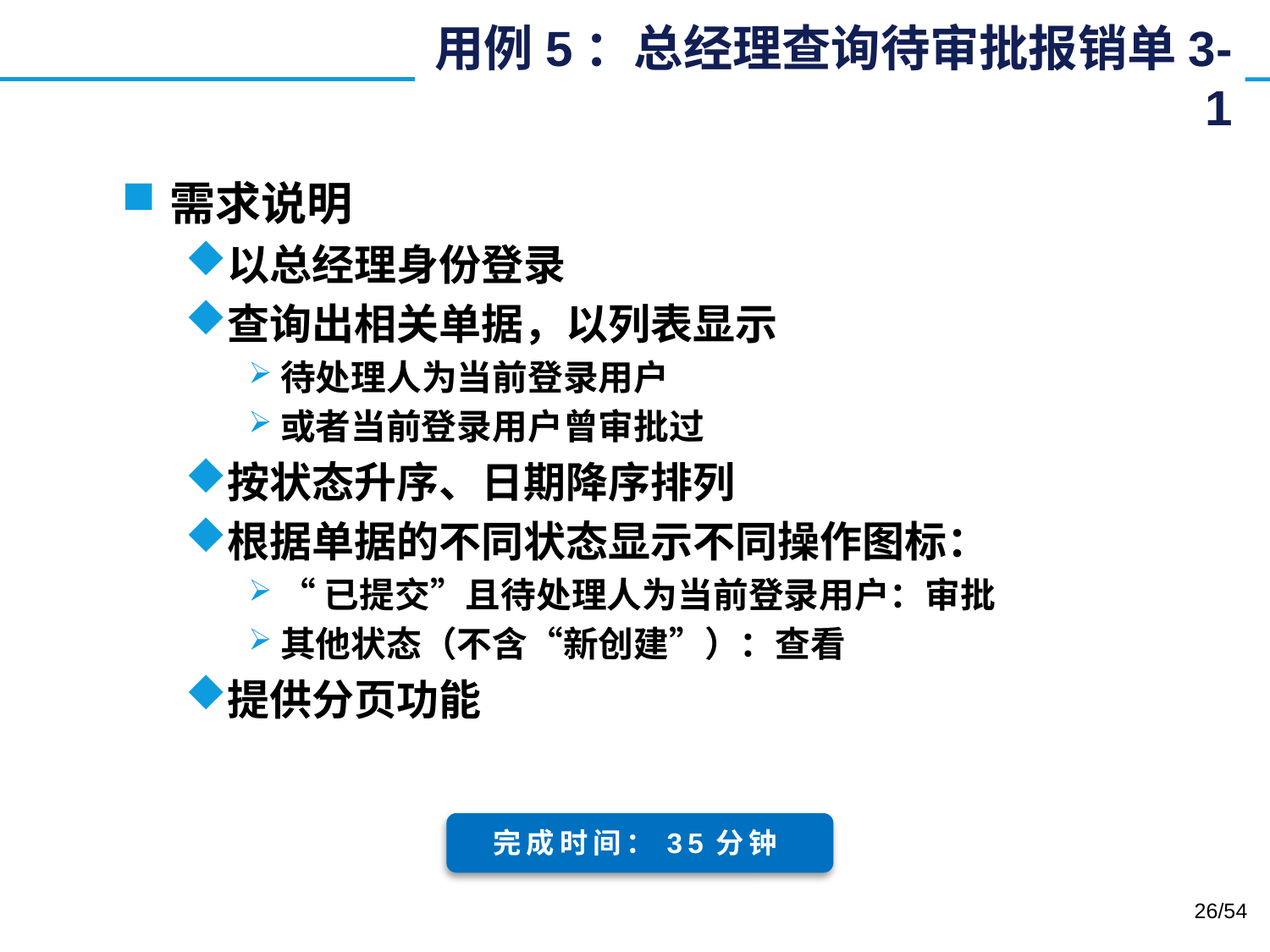

# 用例5：总经理查询待审批报销单3-1
需求说明
以总经理身份登录
查询出相关单据，以列表显示
待处理人为当前登录用户
或者当前登录用户曾审批过
按状态升序、日期降序排列
根据单据的不同状态显示不同操作图标：
“已提交”且待处理人为当前登录用户：审批
其他状态（不含“新创建”）：查看
提供分页功能

完成时间：35分钟
26/54